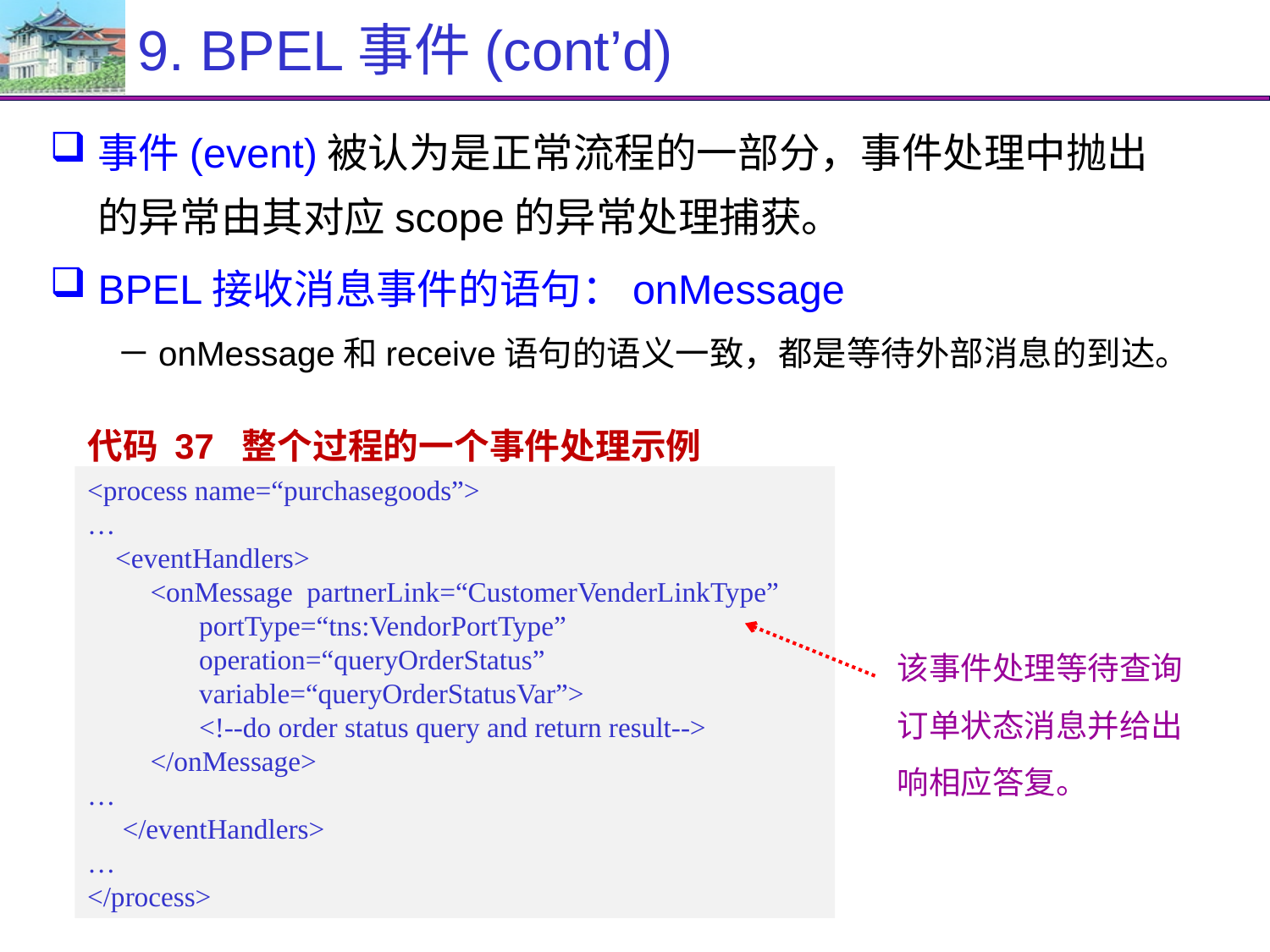

# 9. BPEL事件(cont’d)
事件(event)被认为是正常流程的一部分，事件处理中抛出的异常由其对应scope的异常处理捕获。
BPEL接收消息事件的语句：onMessage
onMessage和receive语句的语义一致，都是等待外部消息的到达。
代码 37  整个过程的一个事件处理示例
<process name=“purchasegoods”>
…
    <eventHandlers>
         <onMessage  partnerLink=“CustomerVenderLinkType”
                portType=“tns:VendorPortType”
                operation=“queryOrderStatus”
                variable=“queryOrderStatusVar”>
                <!--do order status query and return result-->
         </onMessage>
…
     </eventHandlers>
…
</process>
该事件处理等待查询订单状态消息并给出响相应答复。